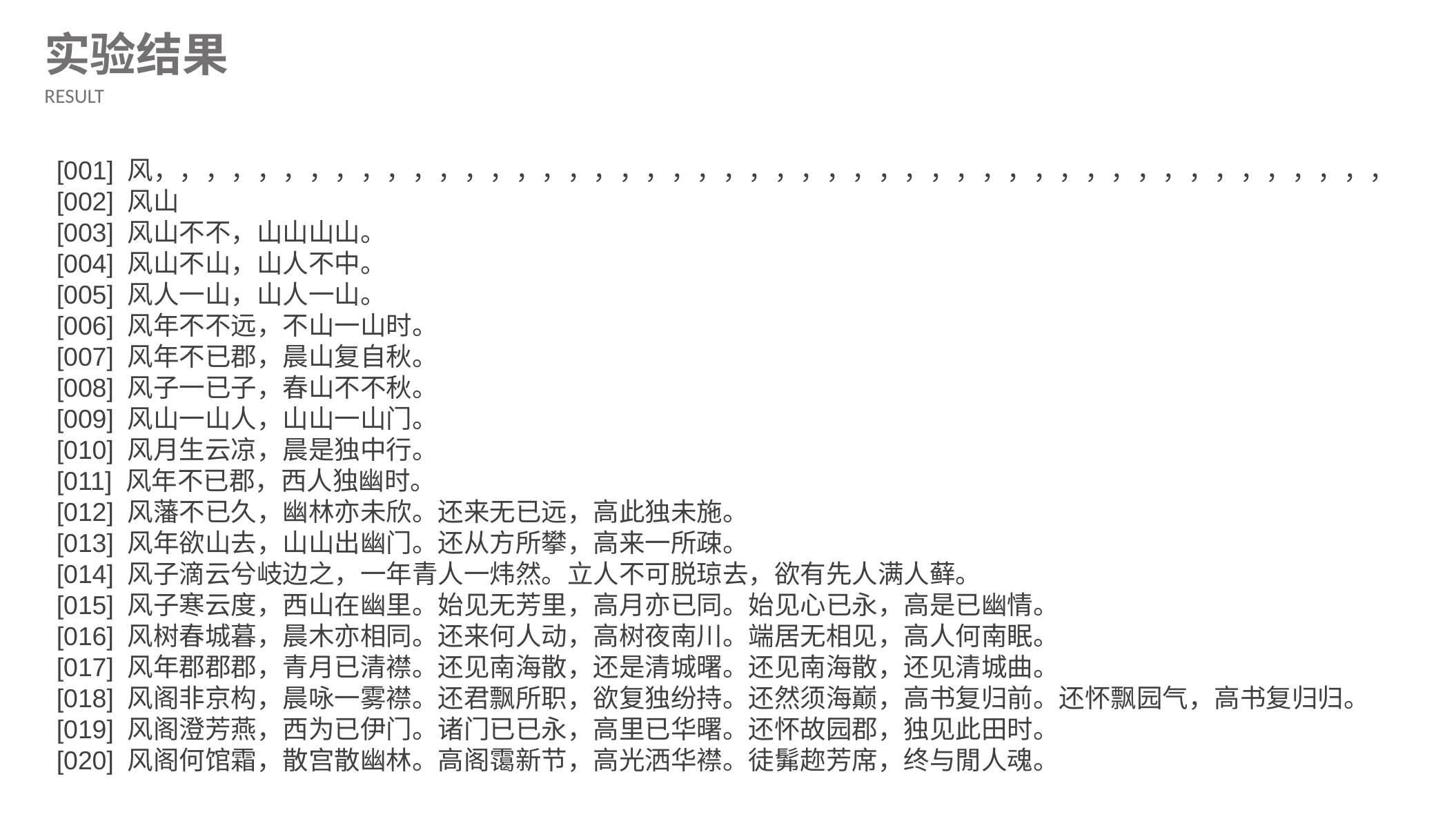

实验结果
RESULT
[001] 风，，，，，，，，，，，，，，，，，，，，，，，，，，，，，，，，，，，，，，，，，，，，，，，，
[002] 风山
[003] 风山不不，山山山山。
[004] 风山不山，山人不中。
[005] 风人一山，山人一山。
[006] 风年不不远，不山一山时。
[007] 风年不已郡，晨山复自秋。
[008] 风子一已子，春山不不秋。
[009] 风山一山人，山山一山门。
[010] 风月生云凉，晨是独中行。
[011] 风年不已郡，西人独幽时。
[012] 风藩不已久，幽林亦未欣。还来无已远，高此独未施。
[013] 风年欲山去，山山出幽门。还从方所攀，高来一所疎。
[014] 风子滴云兮岐边之，一年青人一炜然。立人不可脱琼去，欲有先人满人藓。
[015] 风子寒云度，西山在幽里。始见无芳里，高月亦已同。始见心已永，高是已幽情。
[016] 风树春城暮，晨木亦相同。还来何人动，高树夜南川。端居无相见，高人何南眠。
[017] 风年郡郡郡，青月已清襟。还见南海散，还是清城曙。还见南海散，还见清城曲。
[018] 风阁非京构，晨咏一雾襟。还君飘所职，欲复独纷持。还然须海巅，高书复归前。还怀飘园气，高书复归归。
[019] 风阁澄芳燕，西为已伊门。诸门已已永，高里已华曙。还怀故园郡，独见此田时。
[020] 风阁何馆霜，散宫散幽林。高阁霭新节，高光洒华襟。徒髴趂芳席，终与閒人魂。